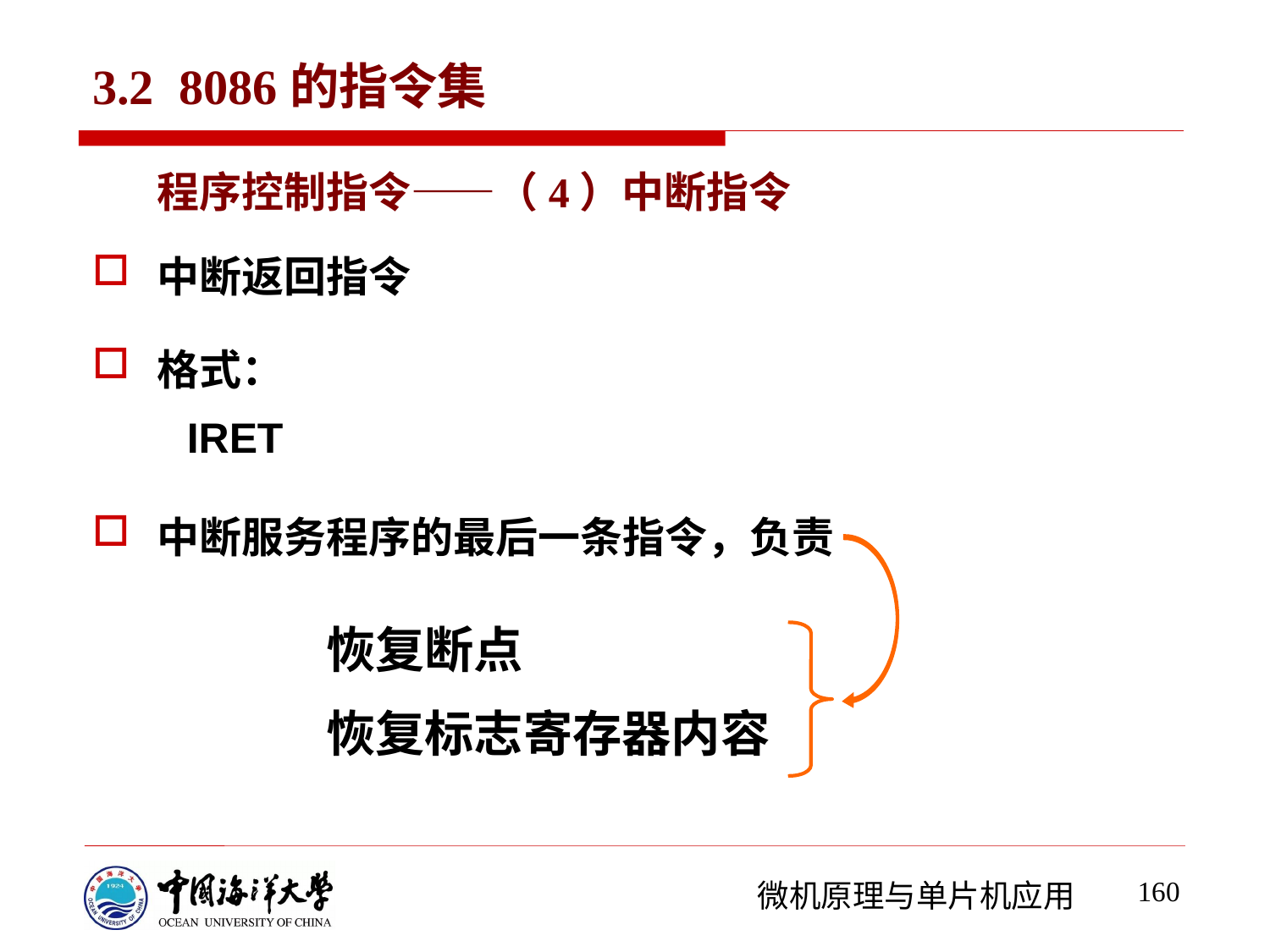

# 3.2  8086的指令集
程序控制指令——（4）中断指令
中断返回指令
格式：
        IRET
中断服务程序的最后一条指令，负责

恢复断点
恢复标志寄存器内容

160